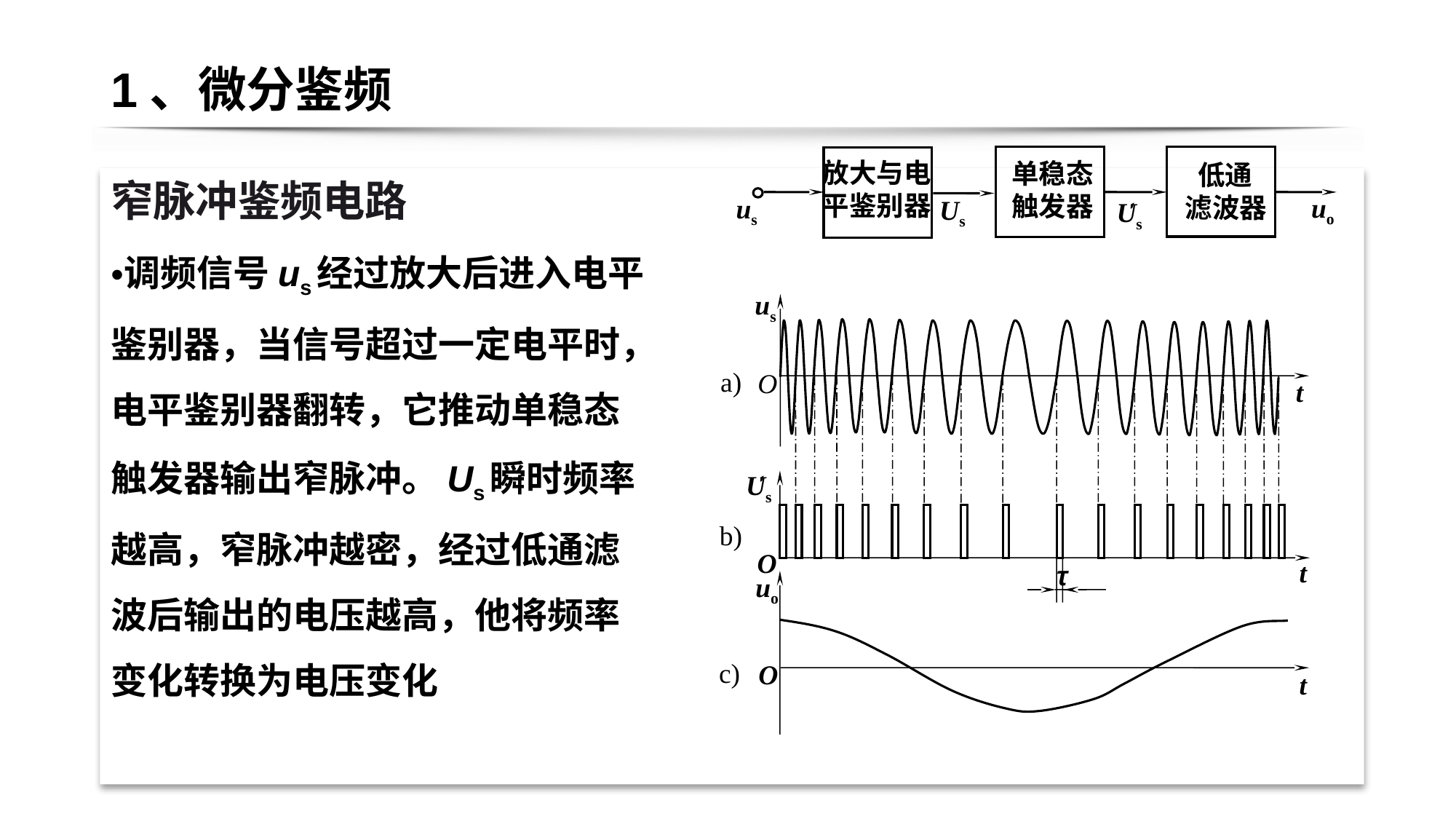

# 1、微分鉴频
窄脉冲鉴频电路
调频信号us经过放大后进入电平鉴别器，当信号超过一定电平时，电平鉴别器翻转，它推动单稳态触发器输出窄脉冲。Us瞬时频率越高，窄脉冲越密，经过低通滤波后输出的电压越高，他将频率变化转换为电压变化

放大与电
平鉴别器
单稳态
触发器
 低通
滤波器
uo
us
ˊ
Us
Us

us

a)
O
t

ˊ
Us

b)
O
t
τ

uo

c)
O
t